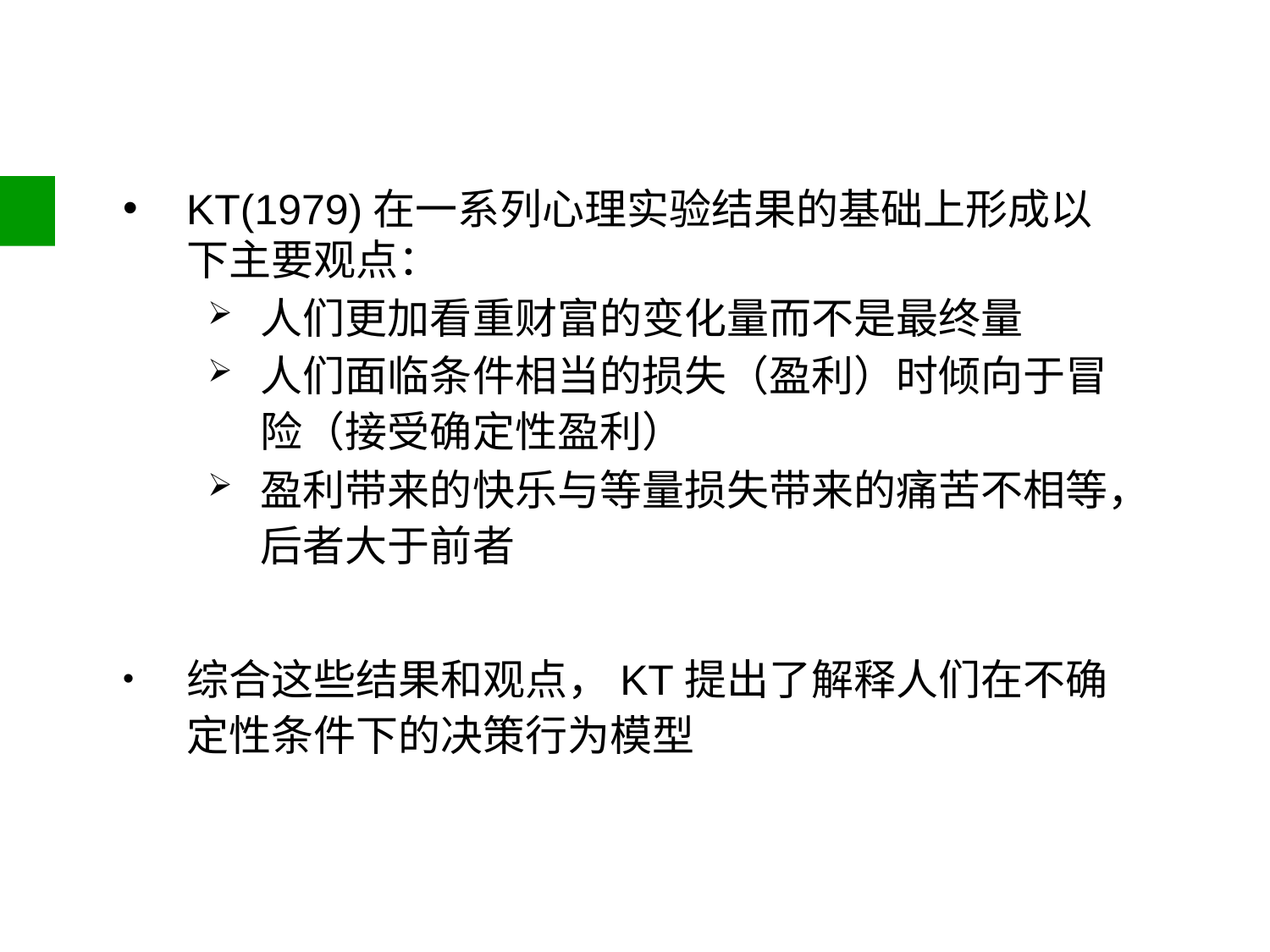

KT(1979)在一系列心理实验结果的基础上形成以下主要观点：
人们更加看重财富的变化量而不是最终量
人们面临条件相当的损失（盈利）时倾向于冒险（接受确定性盈利）
盈利带来的快乐与等量损失带来的痛苦不相等，后者大于前者

综合这些结果和观点，KT提出了解释人们在不确定性条件下的决策行为模型

6